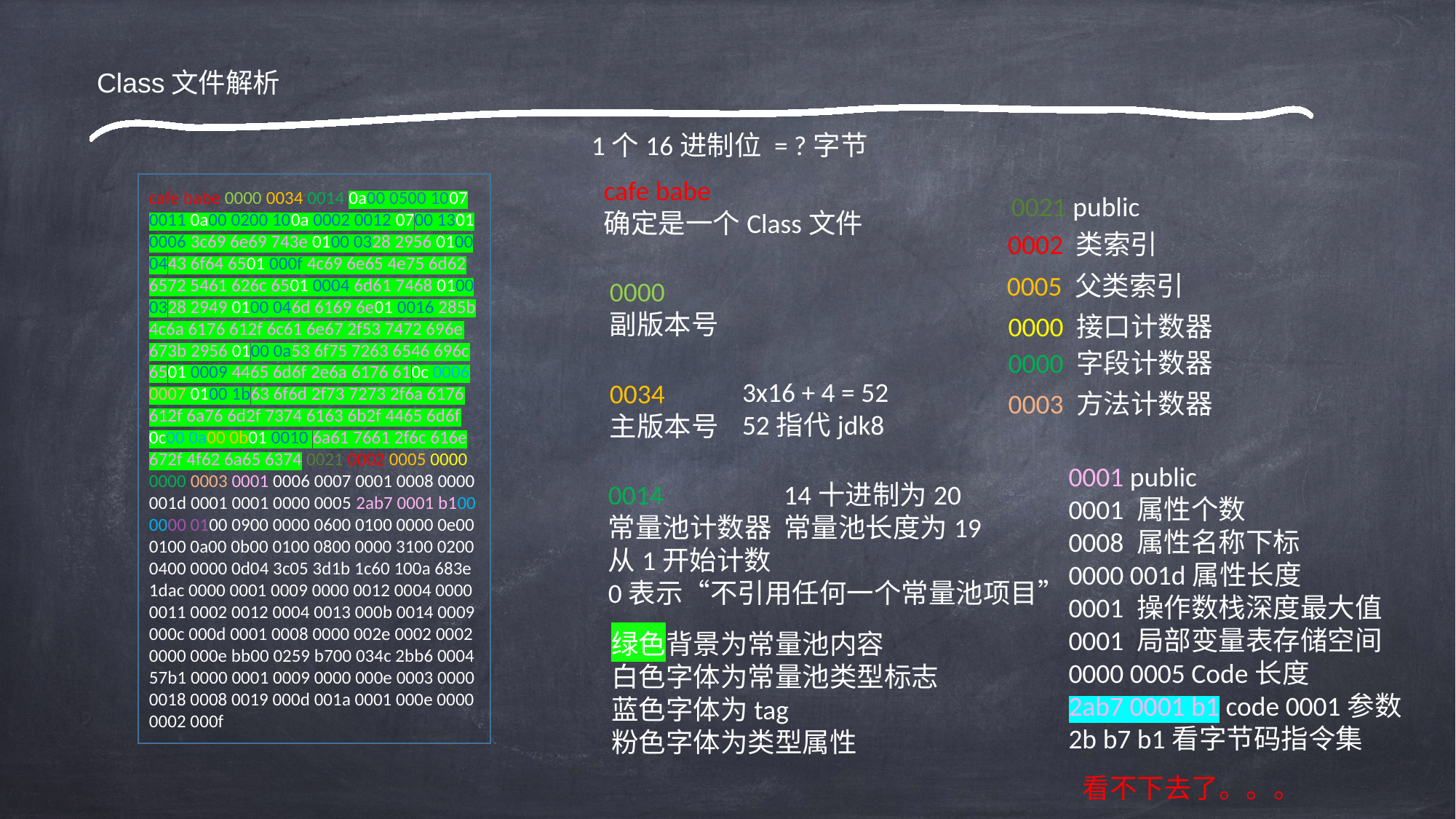

Class文件解析

1个16进制位 = ?字节
cafe babe
确定是一个Class文件
cafe babe 0000 0034 0014 0a00 0500 1007
0011 0a00 0200 100a 0002 0012 0700 1301
0006 3c69 6e69 743e 0100 0328 2956 0100
0443 6f64 6501 000f 4c69 6e65 4e75 6d62
6572 5461 626c 6501 0004 6d61 7468 0100
0328 2949 0100 046d 6169 6e01 0016 285b
4c6a 6176 612f 6c61 6e67 2f53 7472 696e
673b 2956 0100 0a53 6f75 7263 6546 696c
6501 0009 4465 6d6f 2e6a 6176 610c 0006
0007 0100 1b63 6f6d 2f73 7273 2f6a 6176
612f 6a76 6d2f 7374 6163 6b2f 4465 6d6f
0c00 0a00 0b01 0010 6a61 7661 2f6c 616e
672f 4f62 6a65 6374 0021 0002 0005 0000
0000 0003 0001 0006 0007 0001 0008 0000
001d 0001 0001 0000 0005 2ab7 0001 b100
0000 0100 0900 0000 0600 0100 0000 0e00
0100 0a00 0b00 0100 0800 0000 3100 0200
0400 0000 0d04 3c05 3d1b 1c60 100a 683e
1dac 0000 0001 0009 0000 0012 0004 0000
0011 0002 0012 0004 0013 000b 0014 0009
000c 000d 0001 0008 0000 002e 0002 0002
0000 000e bb00 0259 b700 034c 2bb6 0004
57b1 0000 0001 0009 0000 000e 0003 0000
0018 0008 0019 000d 001a 0001 000e 0000
0002 000f
0021 public
0002 类索引
0005 父类索引
0000
副版本号
0000 接口计数器
0000 字段计数器
3x16 + 4 = 52
52指代jdk8
0034
主版本号
0003 方法计数器
0001 public
0001 属性个数
0008 属性名称下标
0000 001d属性长度
0001 操作数栈深度最大值
0001 局部变量表存储空间
0000 0005 Code长度
2ab7 0001 b1 code 0001参数
2b b7 b1看字节码指令集
0014
常量池计数器
从1开始计数
0表示“不引用任何一个常量池项目”
14十进制为20
常量池长度为19
绿色背景为常量池内容
白色字体为常量池类型标志
蓝色字体为tag
粉色字体为类型属性
看不下去了。。。